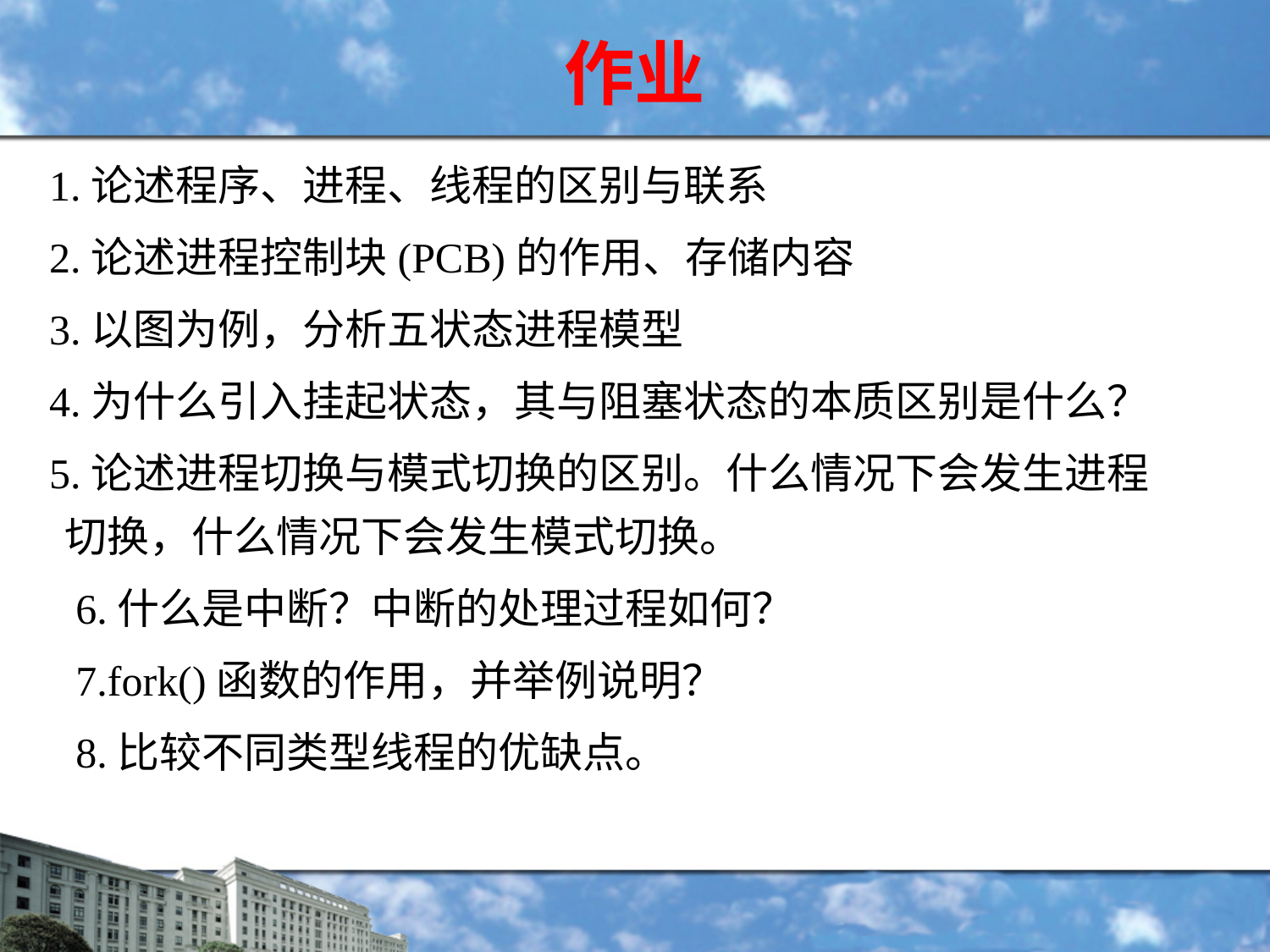

# 作业
   1.论述程序、进程、线程的区别与联系
   2.论述进程控制块(PCB)的作用、存储内容
   3.以图为例，分析五状态进程模型
   4.为什么引入挂起状态，其与阻塞状态的本质区别是什么？
   5.论述进程切换与模式切换的区别。什么情况下会发生进程	切换，什么情况下会发生模式切换。
	 6.什么是中断？中断的处理过程如何？
	 7.fork()函数的作用，并举例说明？
	 8.比较不同类型线程的优缺点。